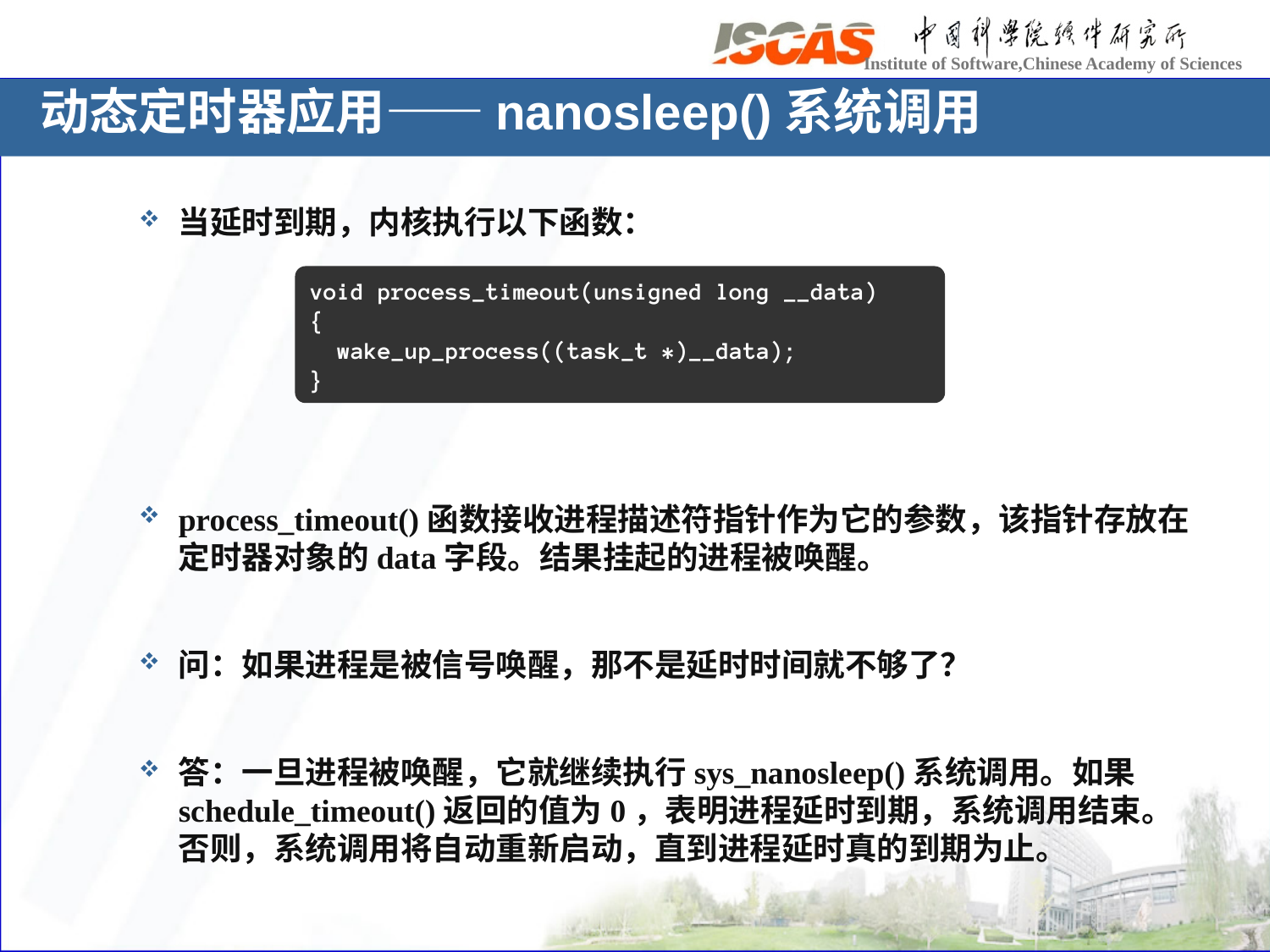

# 动态定时器应用——nanosleep()系统调用
当延时到期，内核执行以下函数：

process_timeout()函数接收进程描述符指针作为它的参数，该指针存放在定时器对象的data字段。结果挂起的进程被唤醒。

问：如果进程是被信号唤醒，那不是延时时间就不够了？

答：一旦进程被唤醒，它就继续执行sys_nanosleep()系统调用。如果schedule_timeout()返回的值为0，表明进程延时到期，系统调用结束。否则，系统调用将自动重新启动，直到进程延时真的到期为止。

void process_timeout(unsigned long __data)
{
  wake_up_process((task_t *)__data);
}